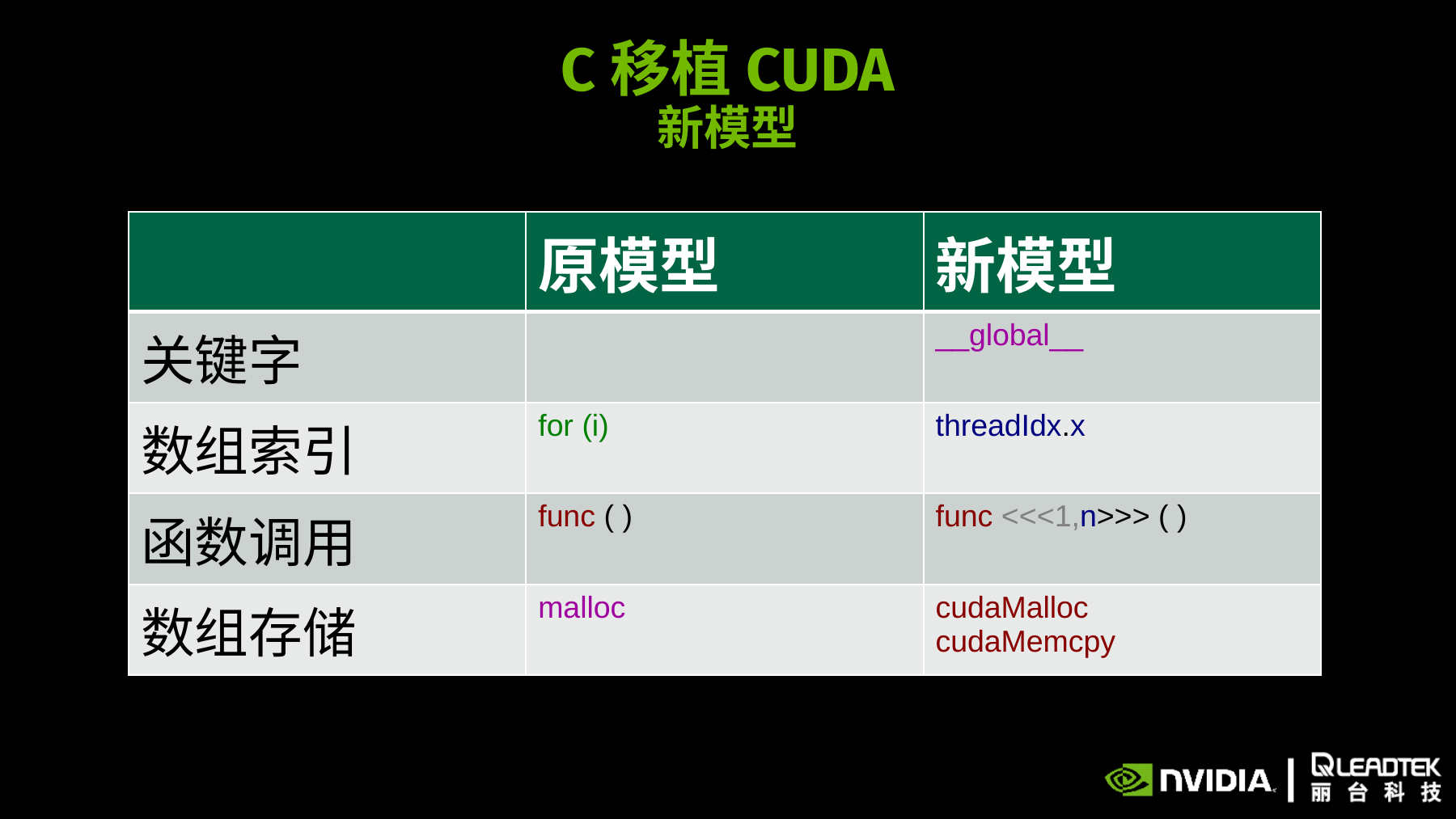

# C移植CUDA 新模型

|  | 原模型 | 新模型 |
| --- | --- | --- |
| 关键字 |  | \_\_global\_\_ |
| 数组索引 | for (i) | threadIdx.x |
| 函数调用 | func ( ) | func <<<1,n>>> ( ) |
| 数组存储 | malloc | cudaMalloc cudaMemcpy |